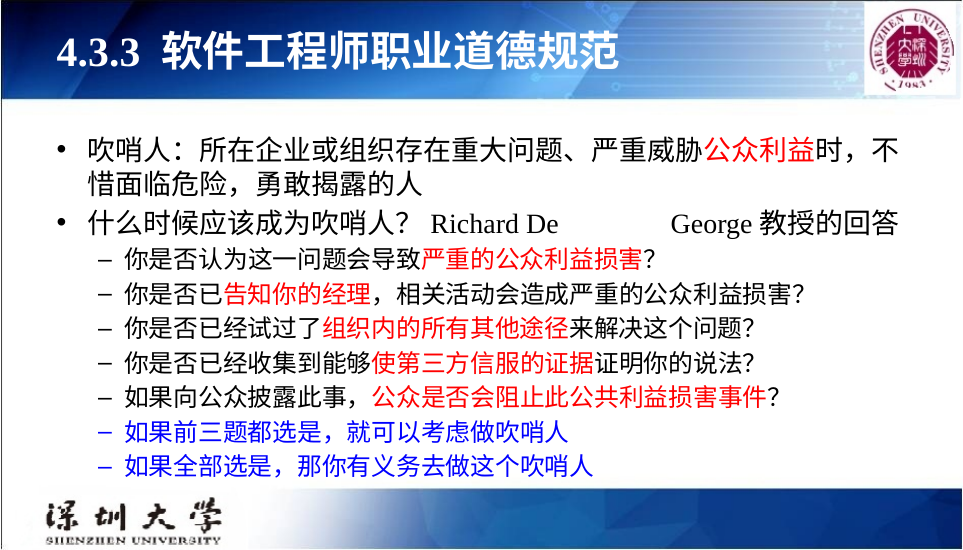

# 4.3.3 软件工程师职业道德规范
吹哨人：所在企业或组织存在重大问题、严重威胁公众利益时，不惜面临危险，勇敢揭露的人
什么时候应该成为吹哨人？Richard De	 George教授的回答
你是否认为这一问题会导致严重的公众利益损害？
你是否已告知你的经理，相关活动会造成严重的公众利益损害？
你是否已经试过了组织内的所有其他途径来解决这个问题？
你是否已经收集到能够使第三方信服的证据证明你的说法？
如果向公众披露此事，公众是否会阻止此公共利益损害事件？
如果前三题都选是，就可以考虑做吹哨人
如果全部选是，那你有义务去做这个吹哨人
44